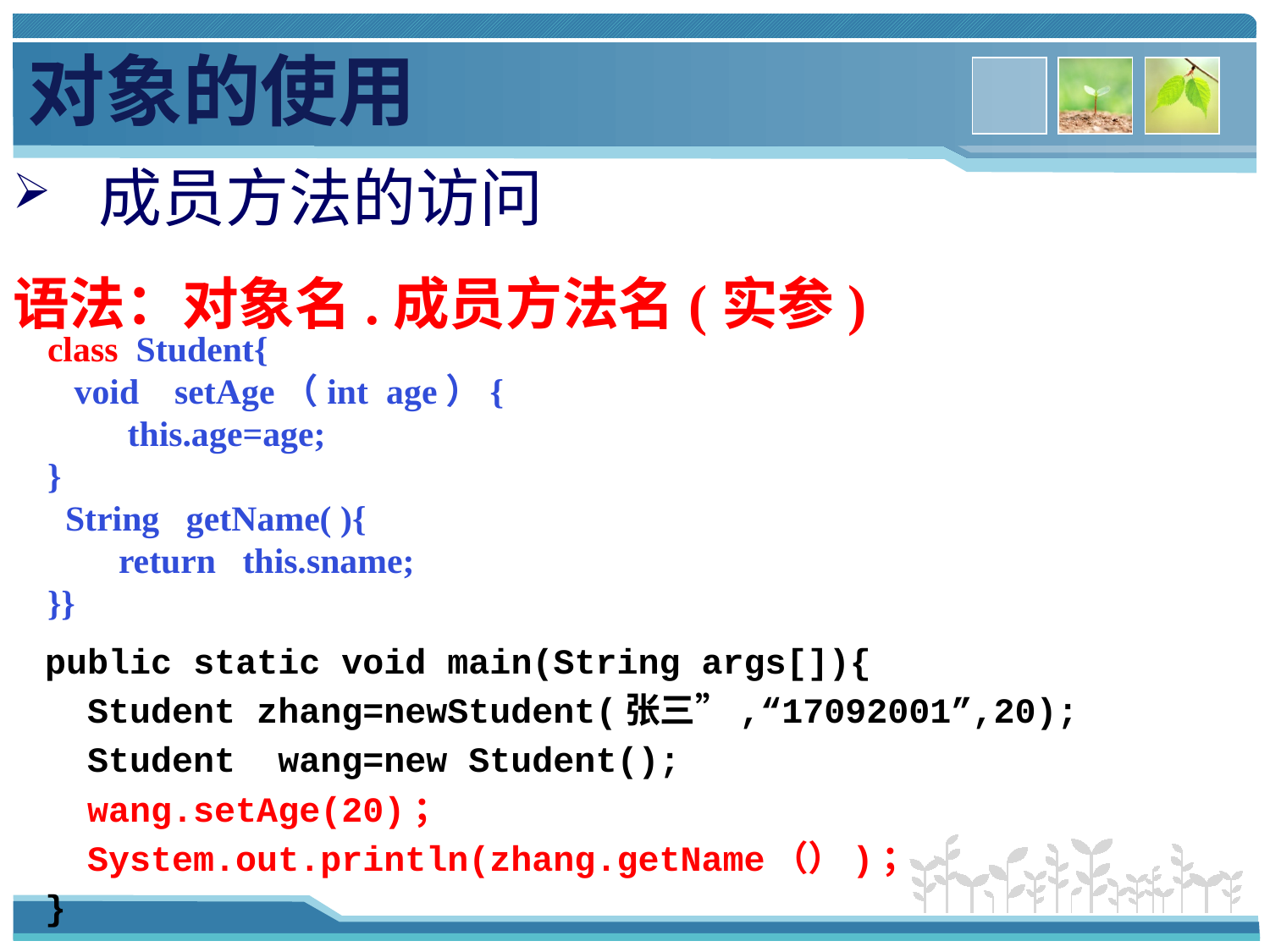

对象的使用
 成员方法的访问
语法：对象名.成员方法名(实参)
class  Student{
   void    setAge（int  age）{
         this.age=age;
}
  String   getName( ){
        return   this.sname;
}}
public static void main(String args[]){
  Student zhang=newStudent(张三”,“17092001”,20);
  Student  wang=new Student();
  wang.setAge(20)；
  System.out.println(zhang.getName（）)；
}